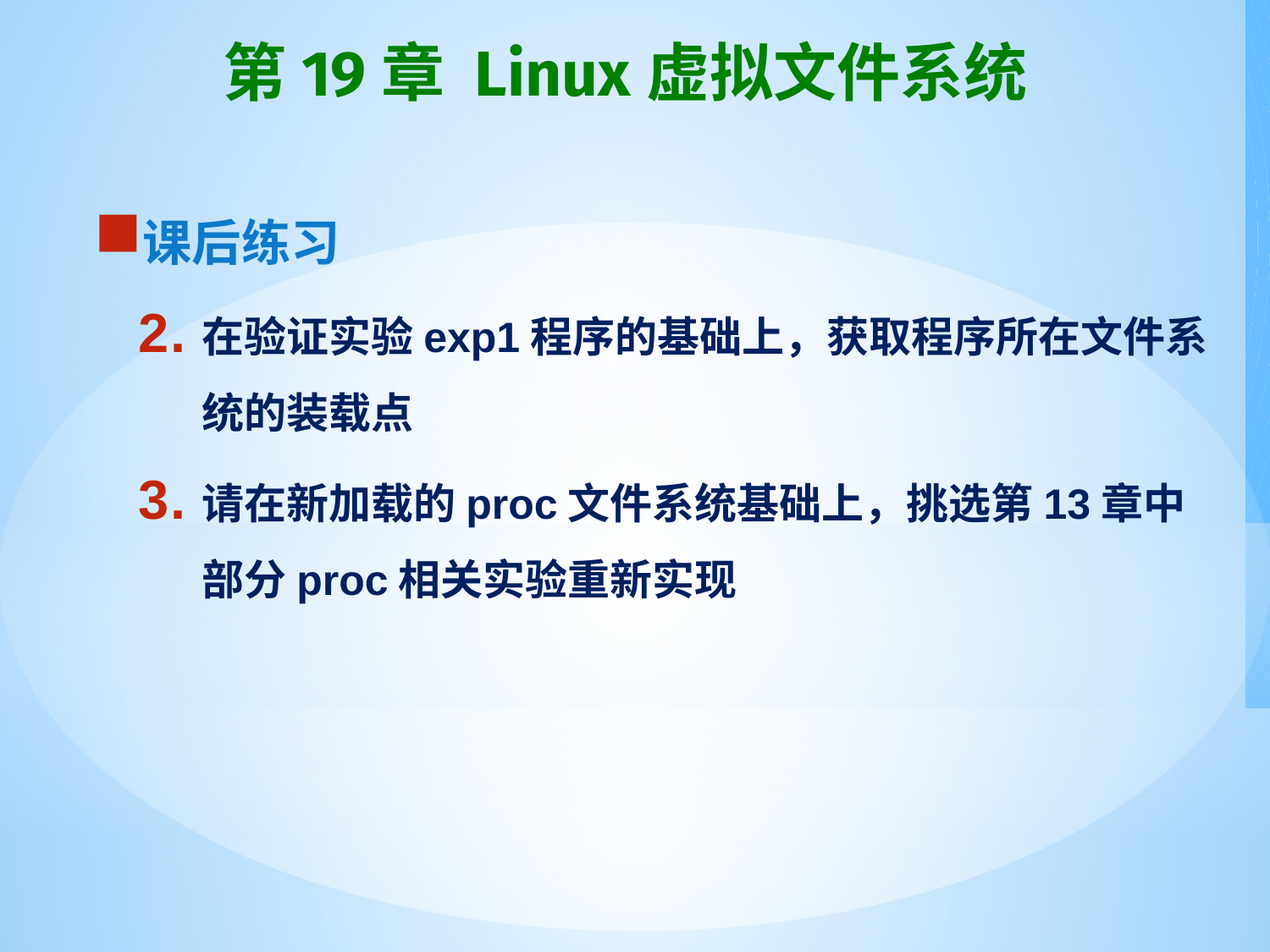

# 第19章 Linux虚拟文件系统
课后练习
在验证实验exp1程序的基础上，获取程序所在文件系统的装载点
请在新加载的proc文件系统基础上，挑选第13章中部分proc相关实验重新实现